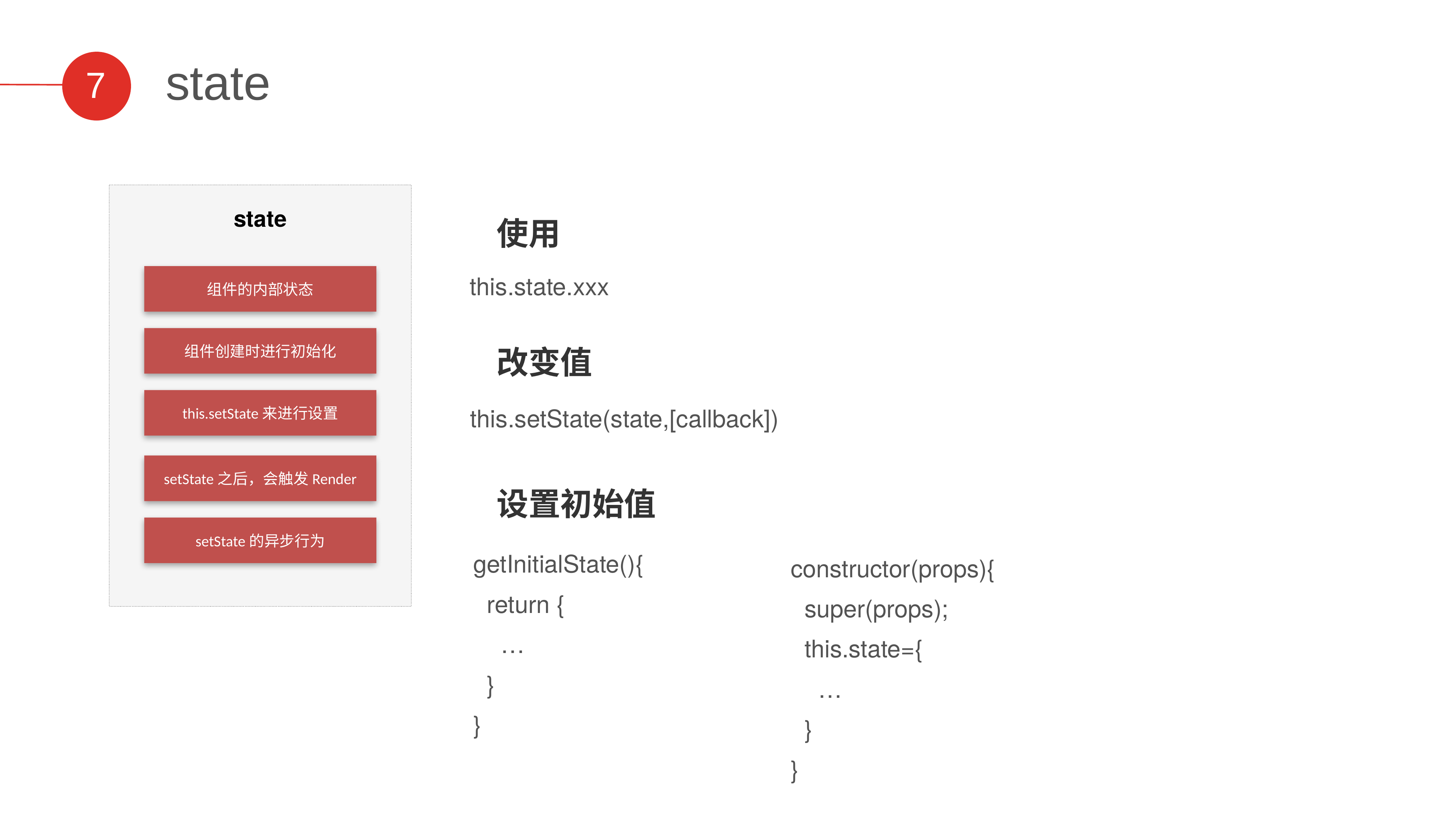

state

7

state
组件的内部状态
组件创建时进行初始化
this.setState来进行设置
setState之后，会触发Render
setState的异步行为
使用
this.state.xxx
改变值
this.setState(state,[callback])
设置初始值
getInitialState(){
return {
…
}
}
constructor(props){
super(props);
this.state={
…
}
}